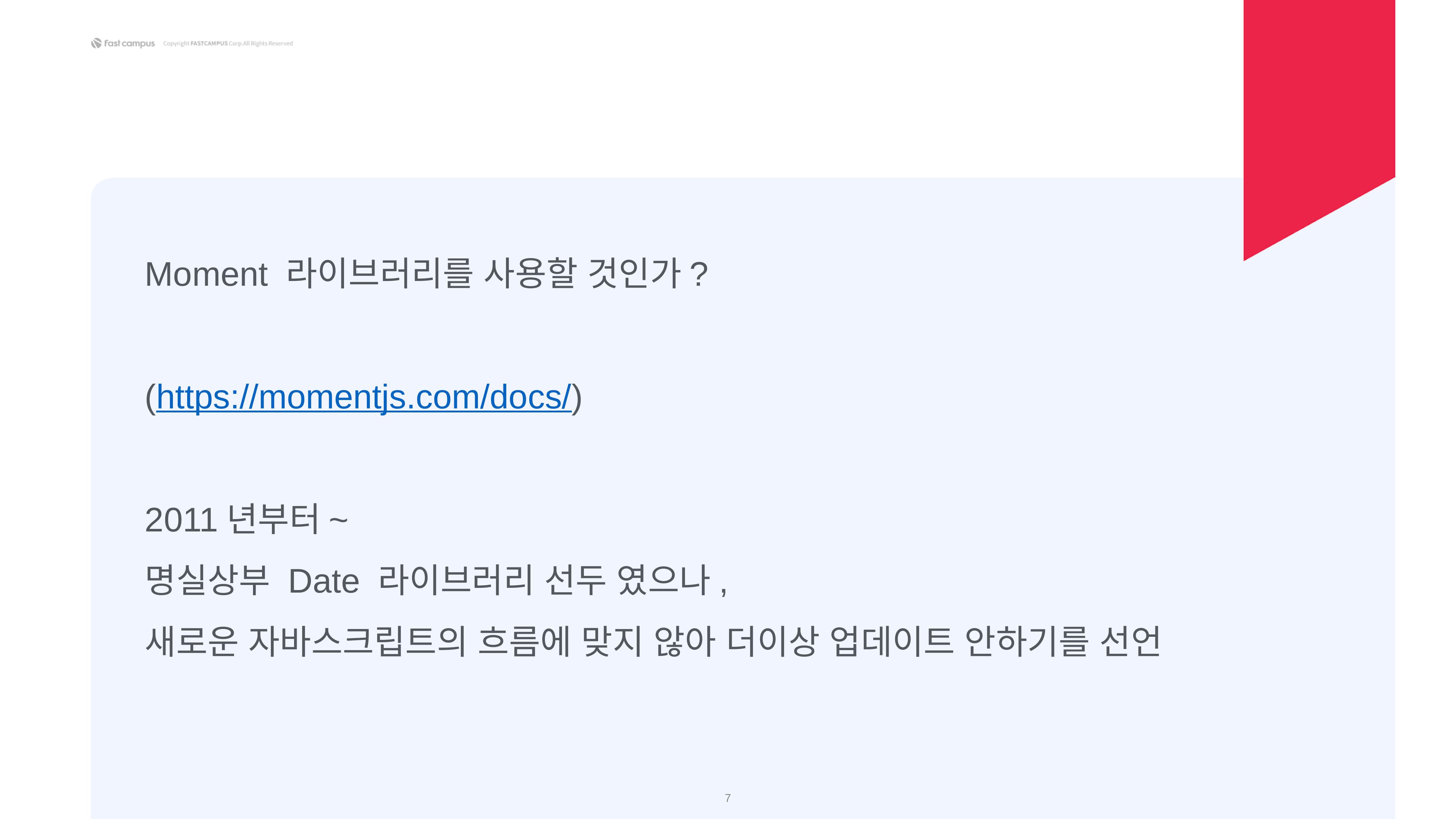

Moment 라이브러리를 사용할 것인가?

(https://momentjs.com/docs/)

2011년부터~
명실상부 Date 라이브러리 선두 였으나,
새로운 자바스크립트의 흐름에 맞지 않아 더이상 업데이트 안하기를 선언
7